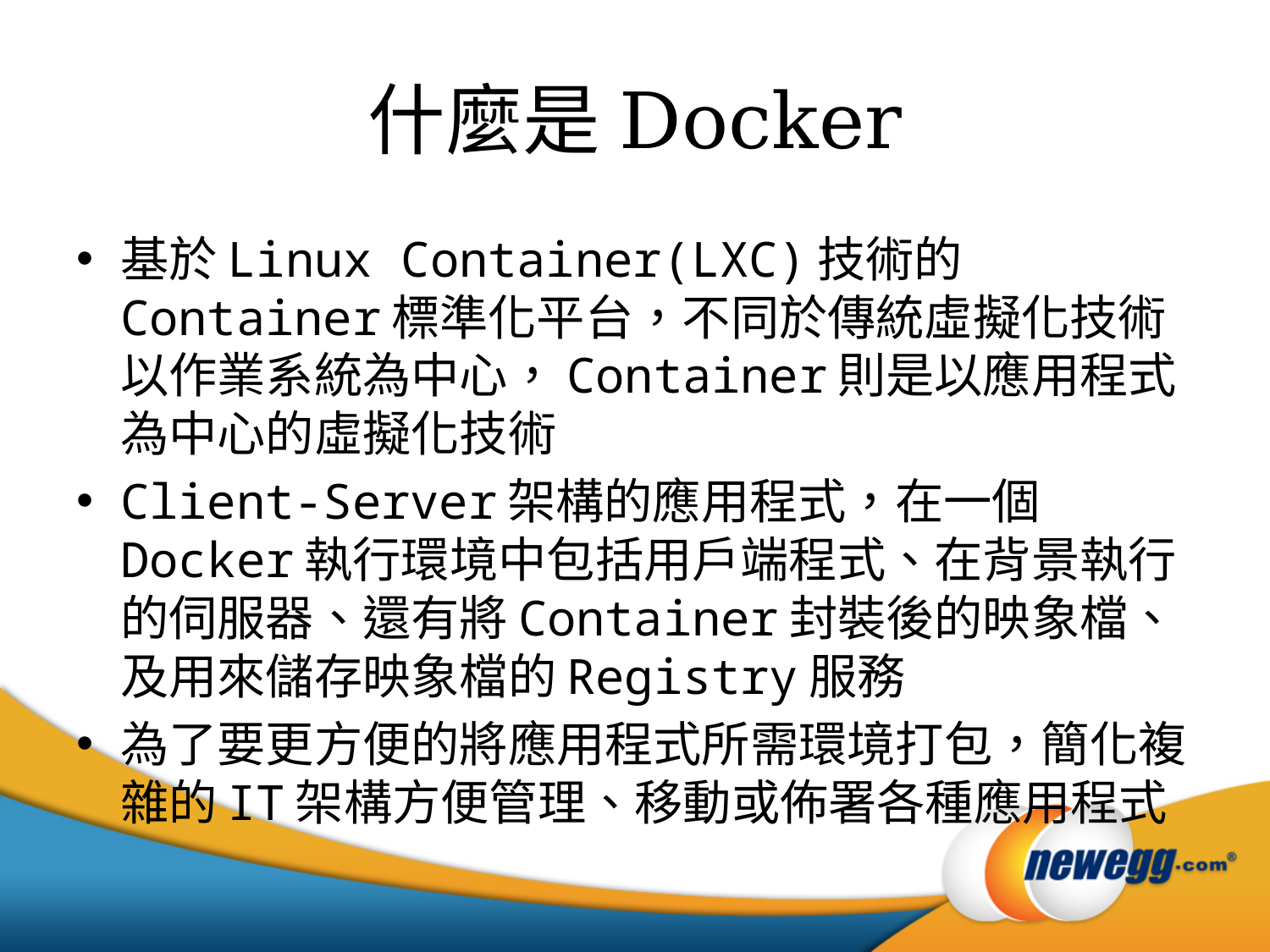

# 什麼是Docker
基於Linux Container(LXC)技術的Container標準化平台，不同於傳統虛擬化技術以作業系統為中心，Container則是以應用程式為中心的虛擬化技術
Client-Server架構的應用程式，在一個Docker執行環境中包括用戶端程式、在背景執行的伺服器、還有將Container封裝後的映象檔、及用來儲存映象檔的Registry服務
為了要更方便的將應用程式所需環境打包，簡化複雜的IT架構方便管理、移動或佈署各種應用程式